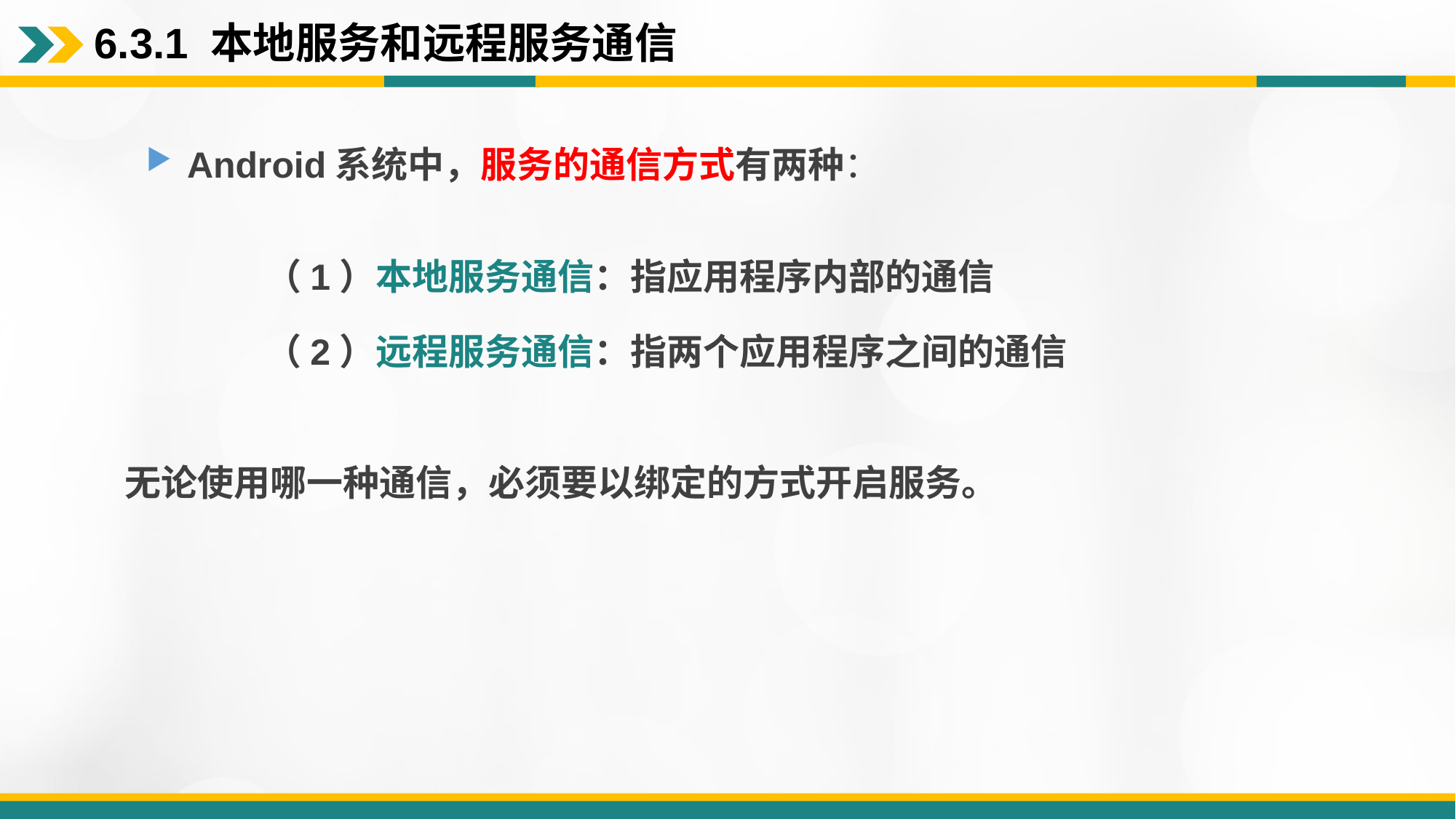

# 6.3.1 本地服务和远程服务通信
Android系统中，服务的通信方式有两种：
（1）本地服务通信：指应用程序内部的通信
（2）远程服务通信：指两个应用程序之间的通信
无论使用哪一种通信，必须要以绑定的方式开启服务。